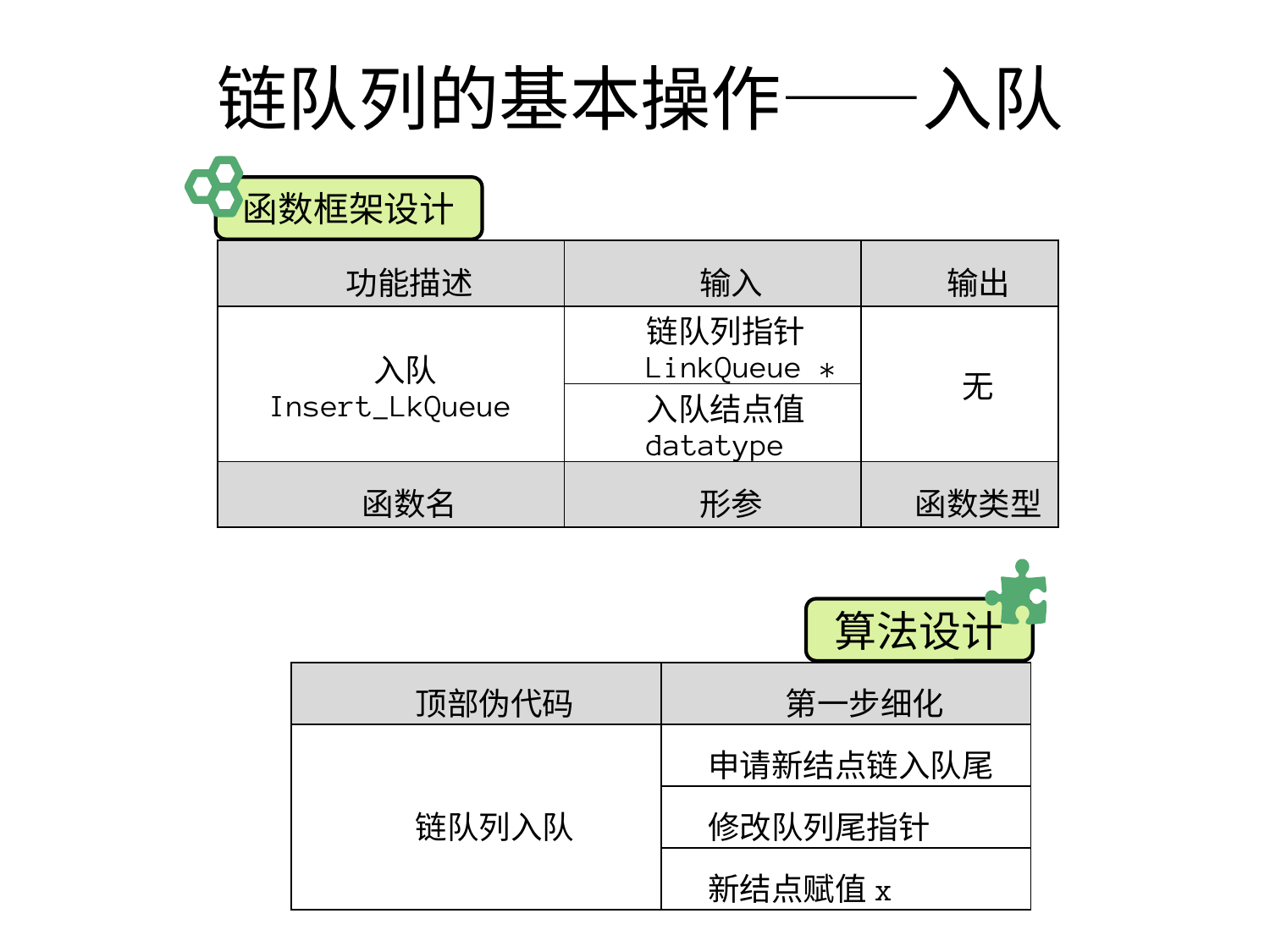

# 链队列的基本操作——入队

函数框架设计
| 功能描述 | 输入 | 输出 |
| --- | --- | --- |
| 入队Insert\_LkQueue | 链队列指针 LinkQueue \* | 无 |
|  | 入队结点值 datatype |  |
| 函数名 | 形参 | 函数类型 |

算法设计
| 顶部伪代码 | 第一步细化 |
| --- | --- |
| 链队列入队 | 申请新结点链入队尾 |
|  | 修改队列尾指针 |
|  | 新结点赋值x |
157